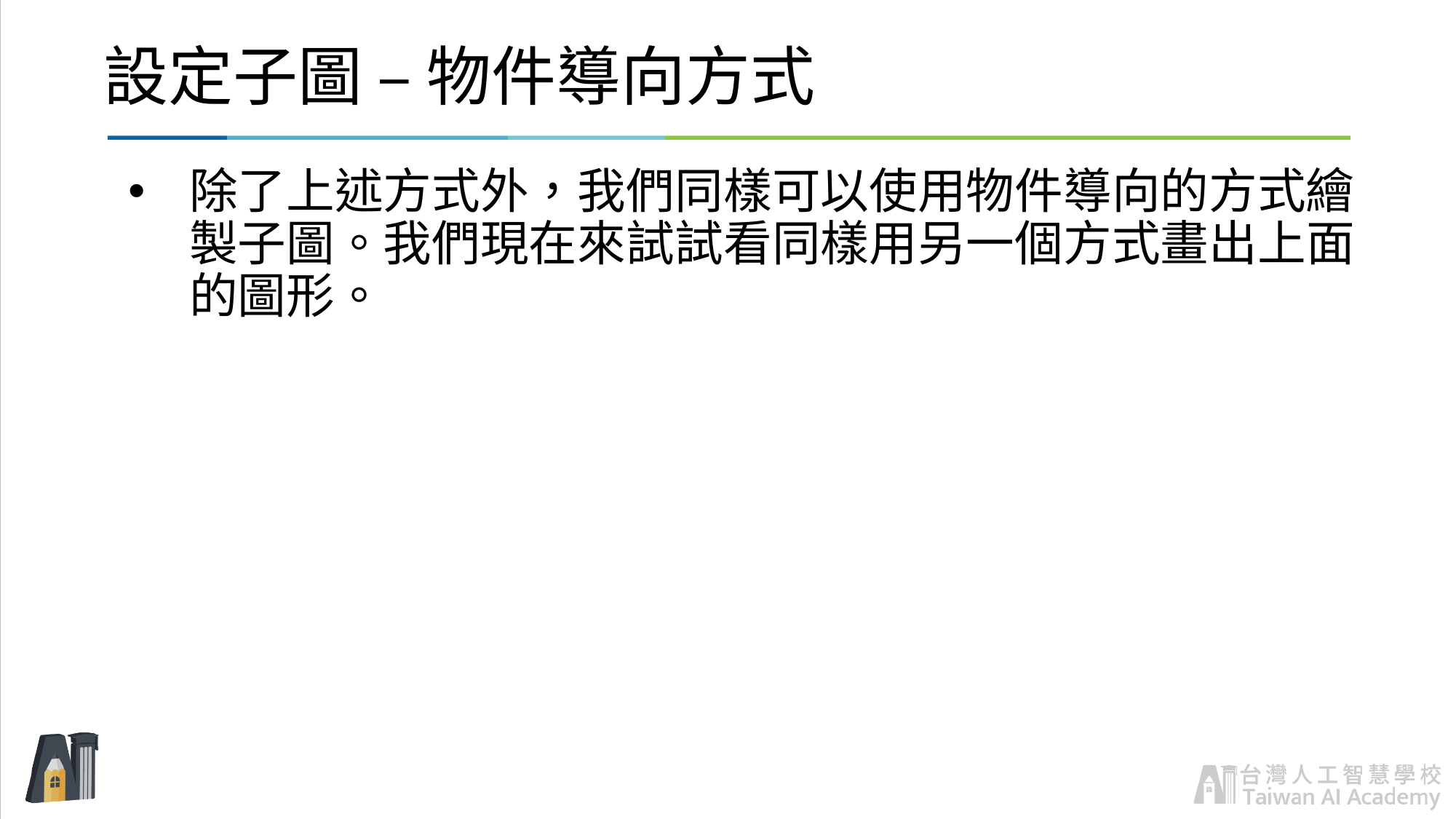

# 設定子圖 – 物件導向方式
除了上述方式外，我們同樣可以使用物件導向的方式繪製子圖。我們現在來試試看同樣用另一個方式畫出上面的圖形。